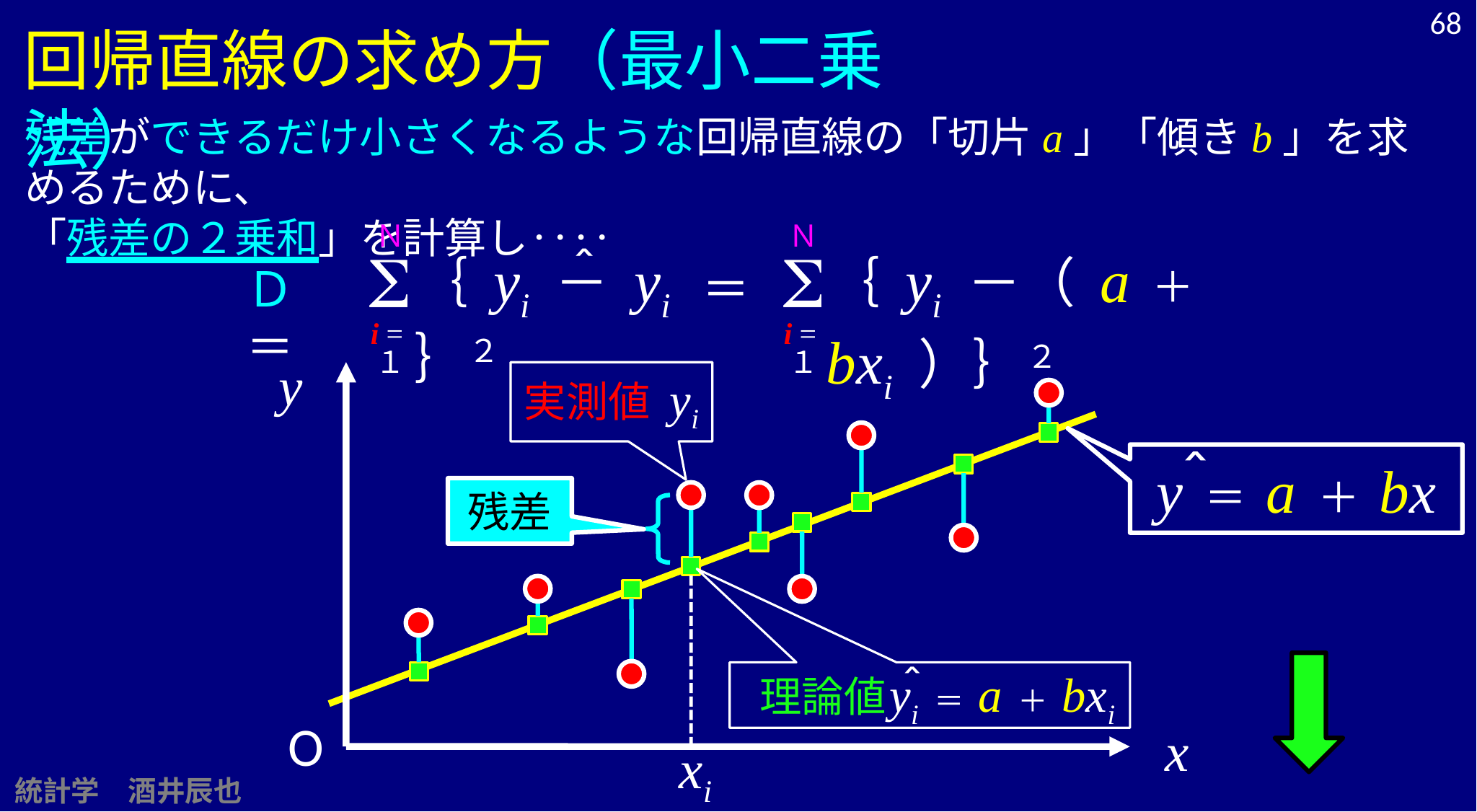

68
回帰直線の求め方（最小二乗法）
残差ができるだけ小さくなるような回帰直線の「切片a」「傾きb」を求めるために、
「残差の２乗和」を計算し‥‥
Ｎ
Σ
i =１
Ｎ
Σ
i =１
｛ yi －（ a ＋ bxi ）｝２
｛ yi － yi ｝２
＾
Ｄ ＝
＝
y

実測値 yi

＾
y ＝ a ＋ bx

残差

yi ＝ a ＋ bxi
＾
 理論値

O
x
xi

統計学　酒井辰也